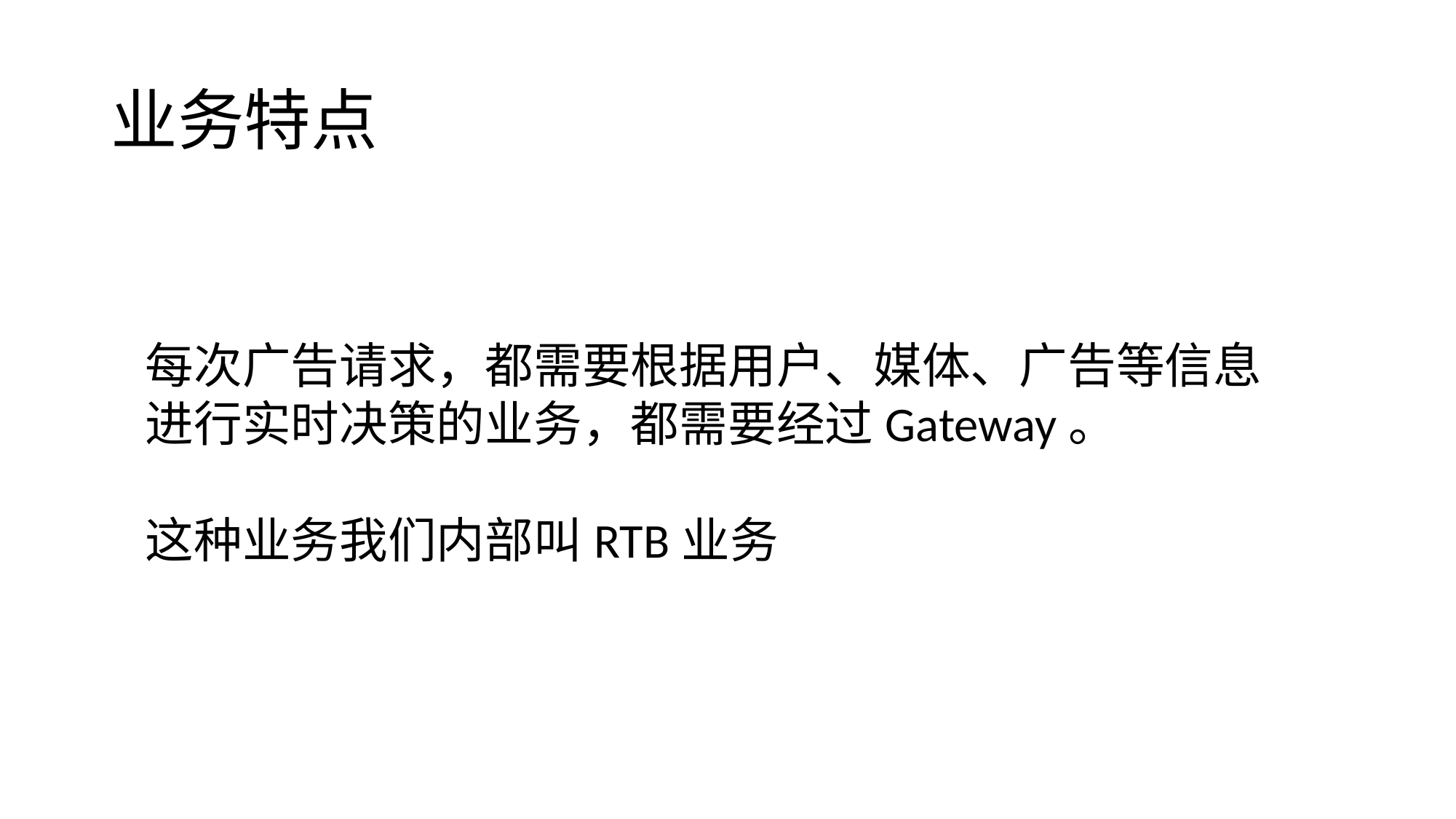

# 业务特点
每次广告请求，都需要根据用户、媒体、广告等信息进行实时决策的业务，都需要经过Gateway。

这种业务我们内部叫RTB业务